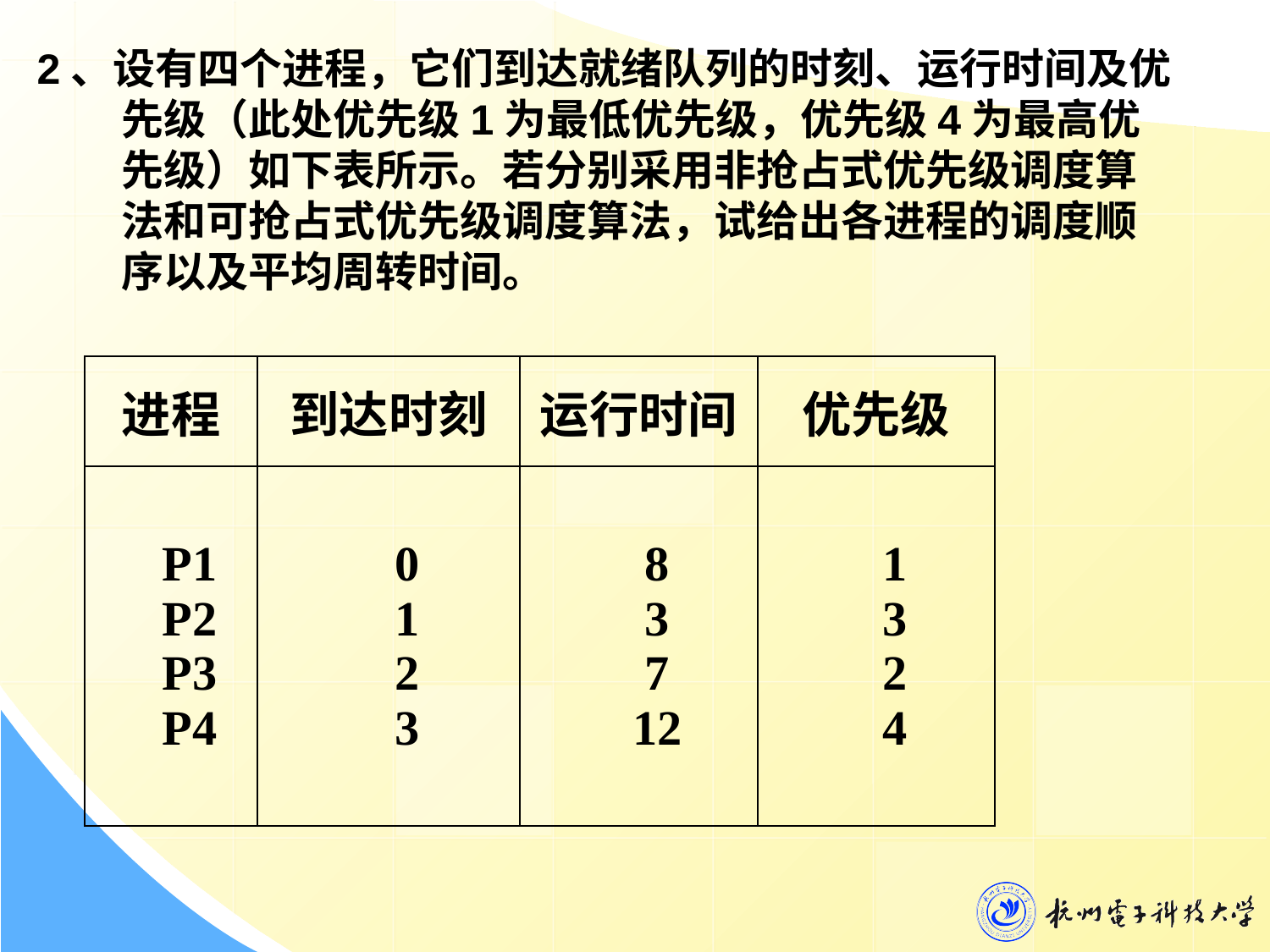

2、设有四个进程，它们到达就绪队列的时刻、运行时间及优先级（此处优先级1为最低优先级，优先级4为最高优先级）如下表所示。若分别采用非抢占式优先级调度算法和可抢占式优先级调度算法，试给出各进程的调度顺序以及平均周转时间。
| 进程 | 到达时刻 | 运行时间 | 优先级 |
| --- | --- | --- | --- |
| P1 P2 P3 P4 | 0 1 2 3 | 8 3 7 12 | 1 3 2 4 |